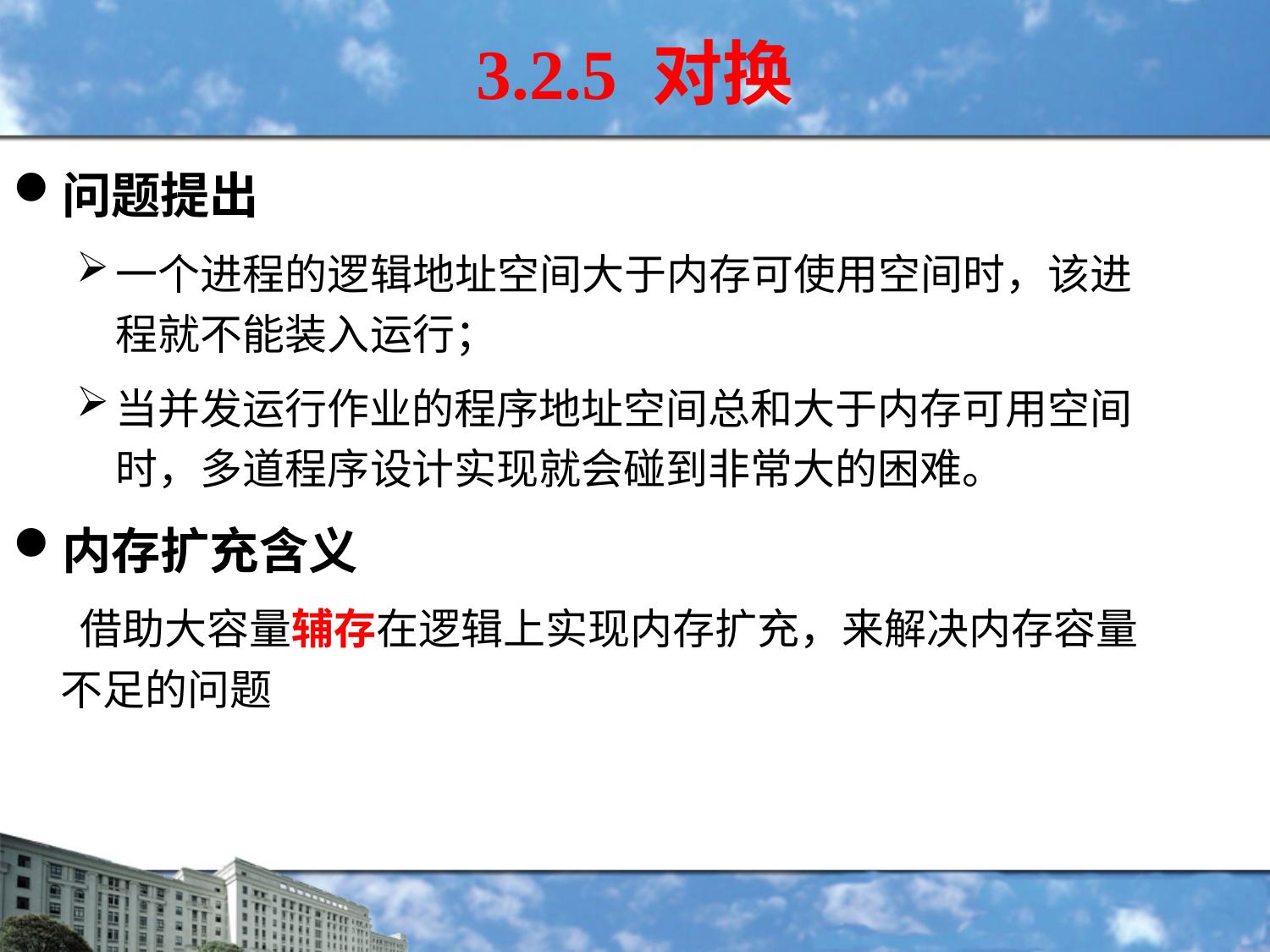

3.2.5 对换
问题提出
一个进程的逻辑地址空间大于内存可使用空间时，该进程就不能装入运行；
当并发运行作业的程序地址空间总和大于内存可用空间时，多道程序设计实现就会碰到非常大的困难。
内存扩充含义
      借助大容量辅存在逻辑上实现内存扩充，来解决内存容量不足的问题